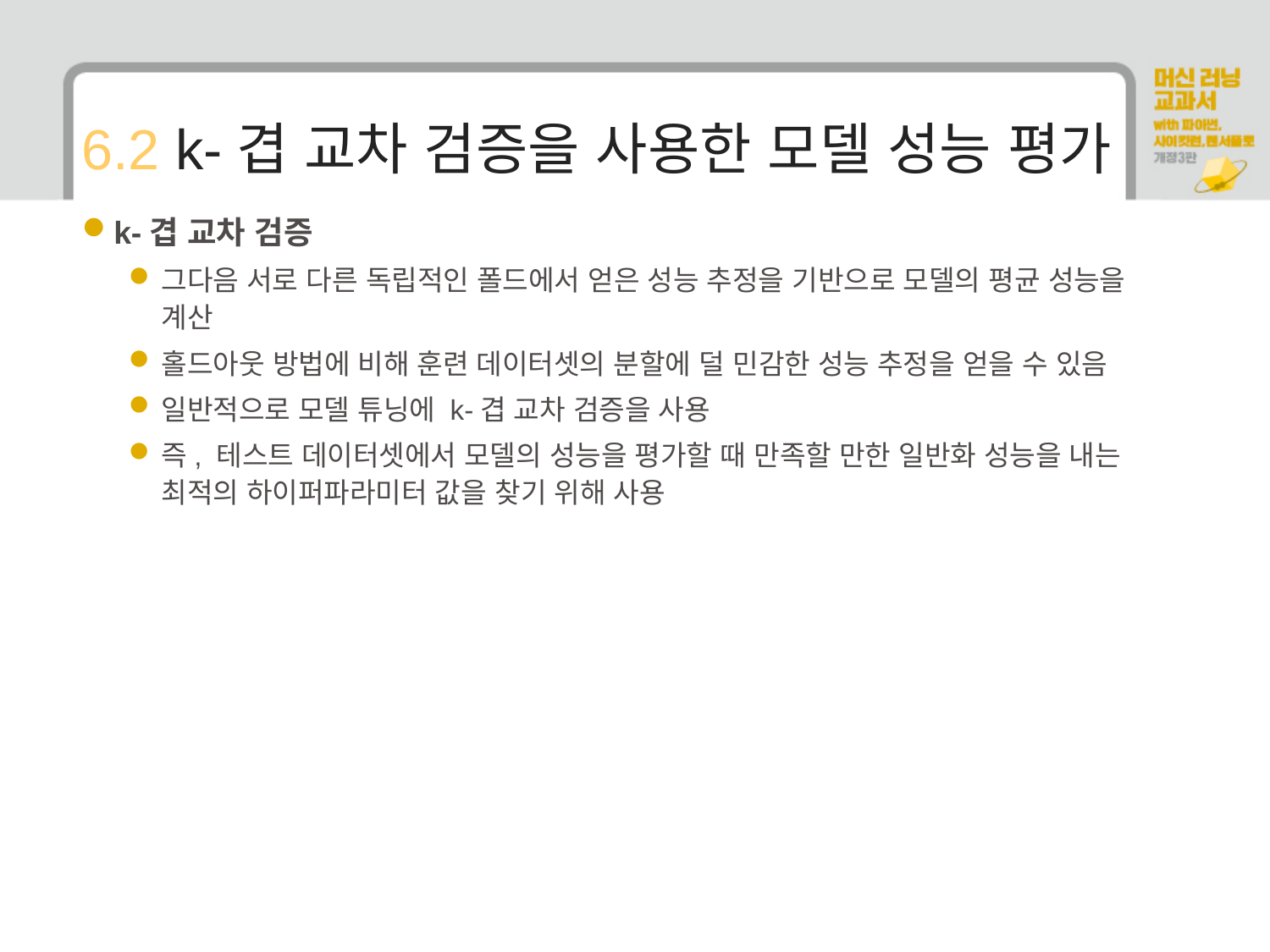

# 6.2 k-겹 교차 검증을 사용한 모델 성능 평가
k-겹 교차 검증
그다음 서로 다른 독립적인 폴드에서 얻은 성능 추정을 기반으로 모델의 평균 성능을 계산
홀드아웃 방법에 비해 훈련 데이터셋의 분할에 덜 민감한 성능 추정을 얻을 수 있음
일반적으로 모델 튜닝에 k-겹 교차 검증을 사용
즉, 테스트 데이터셋에서 모델의 성능을 평가할 때 만족할 만한 일반화 성능을 내는 최적의 하이퍼파라미터 값을 찾기 위해 사용